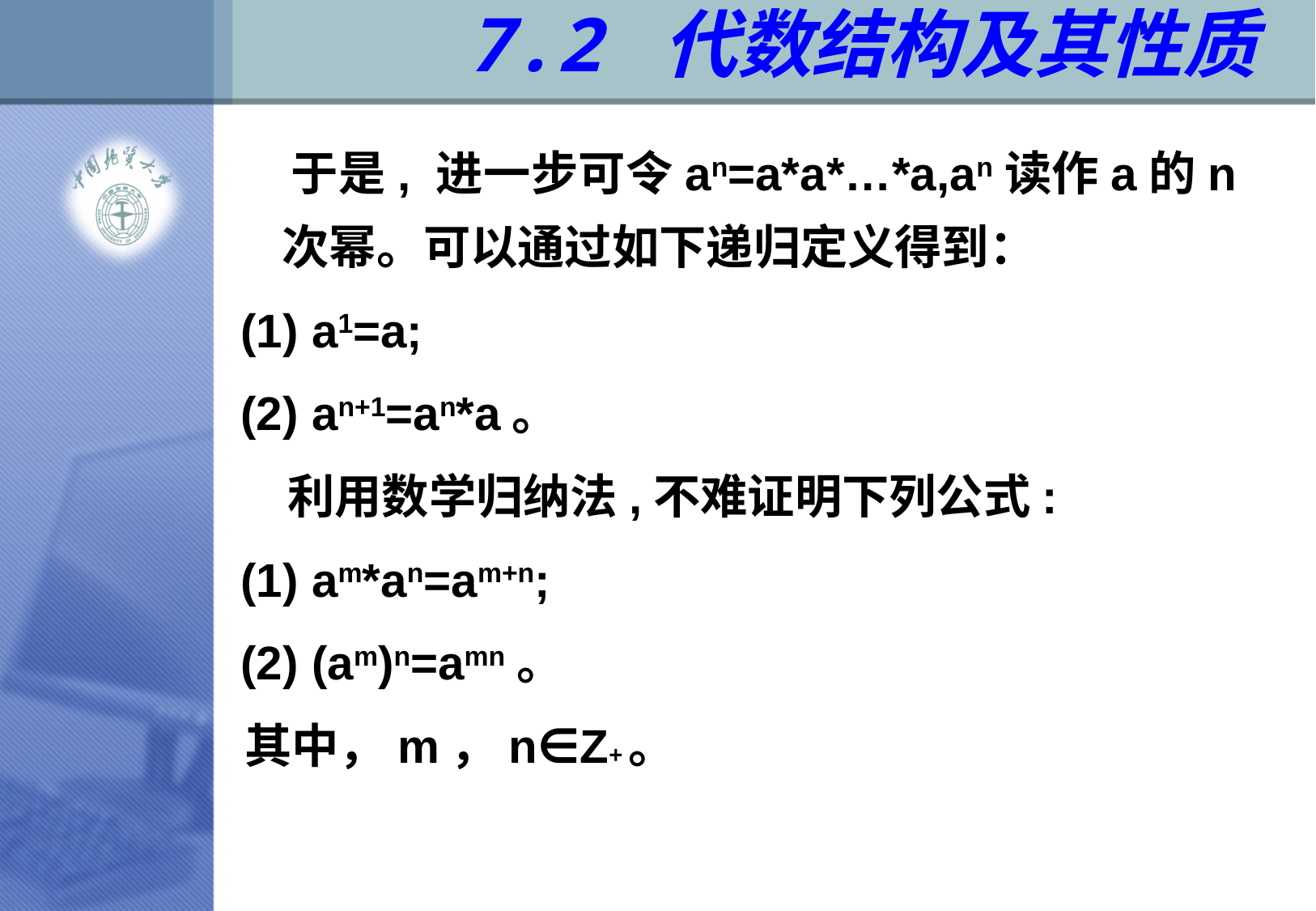

# 7.2 代数结构及其性质
       于是, 进一步可令an=a*a*…*a,an读作a的n次幂。可以通过如下递归定义得到：
   (1) a1=a;
   (2) an+1=an*a。
       利用数学归纳法,不难证明下列公式:
   (1) am*an=am+n;
   (2) (am)n=amn。
   其中，m，n∈Z+。